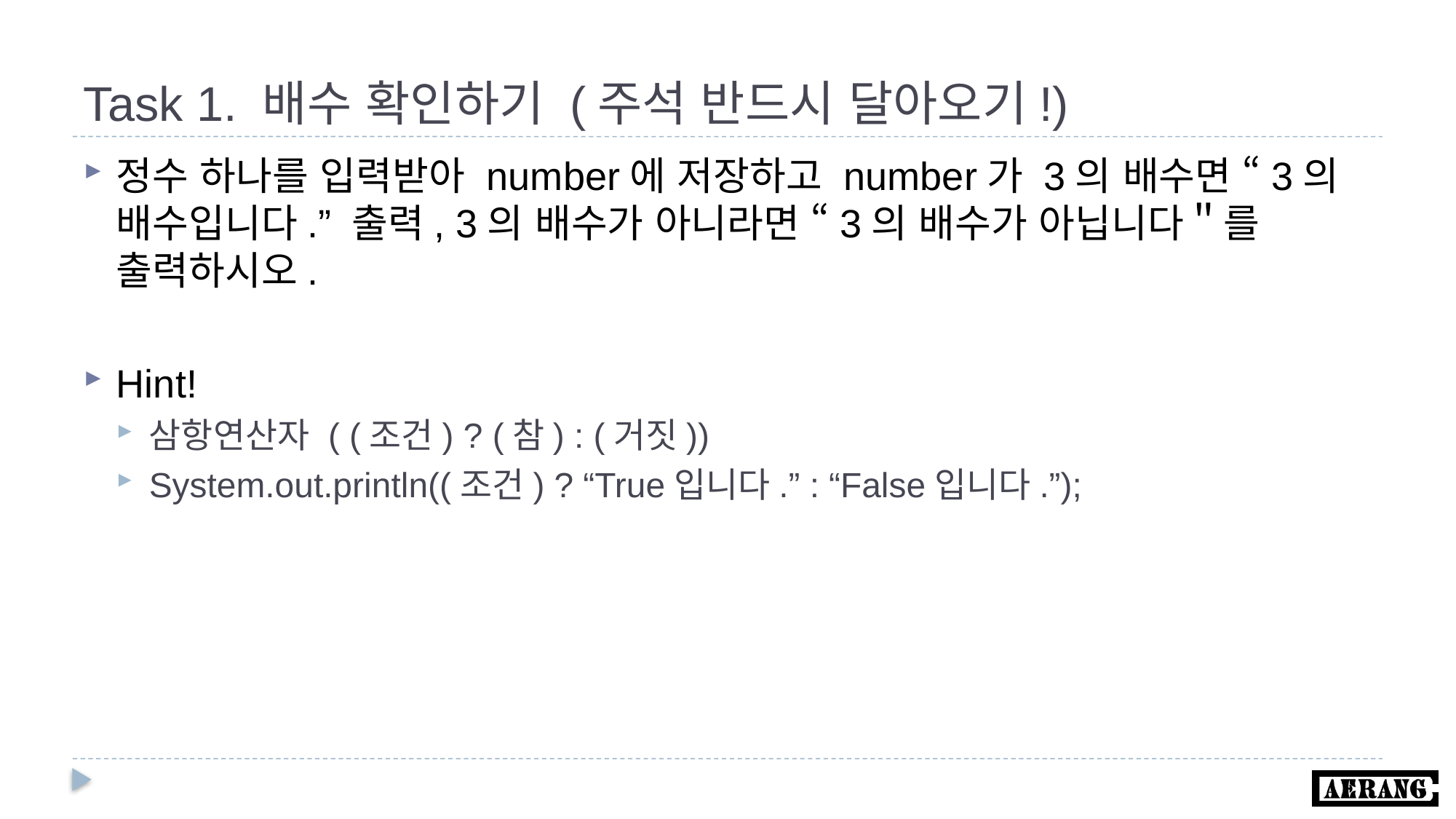

# Task 1. 배수 확인하기 (주석 반드시 달아오기!)
정수 하나를 입력받아 number에 저장하고 number가 3의 배수면 “3의 배수입니다.” 출력, 3의 배수가 아니라면 “3의 배수가 아닙니다＂를 출력하시오.

Hint!
삼항연산자 ( (조건) ? (참) : (거짓))
System.out.println((조건) ? “True입니다.” : “False입니다.”);